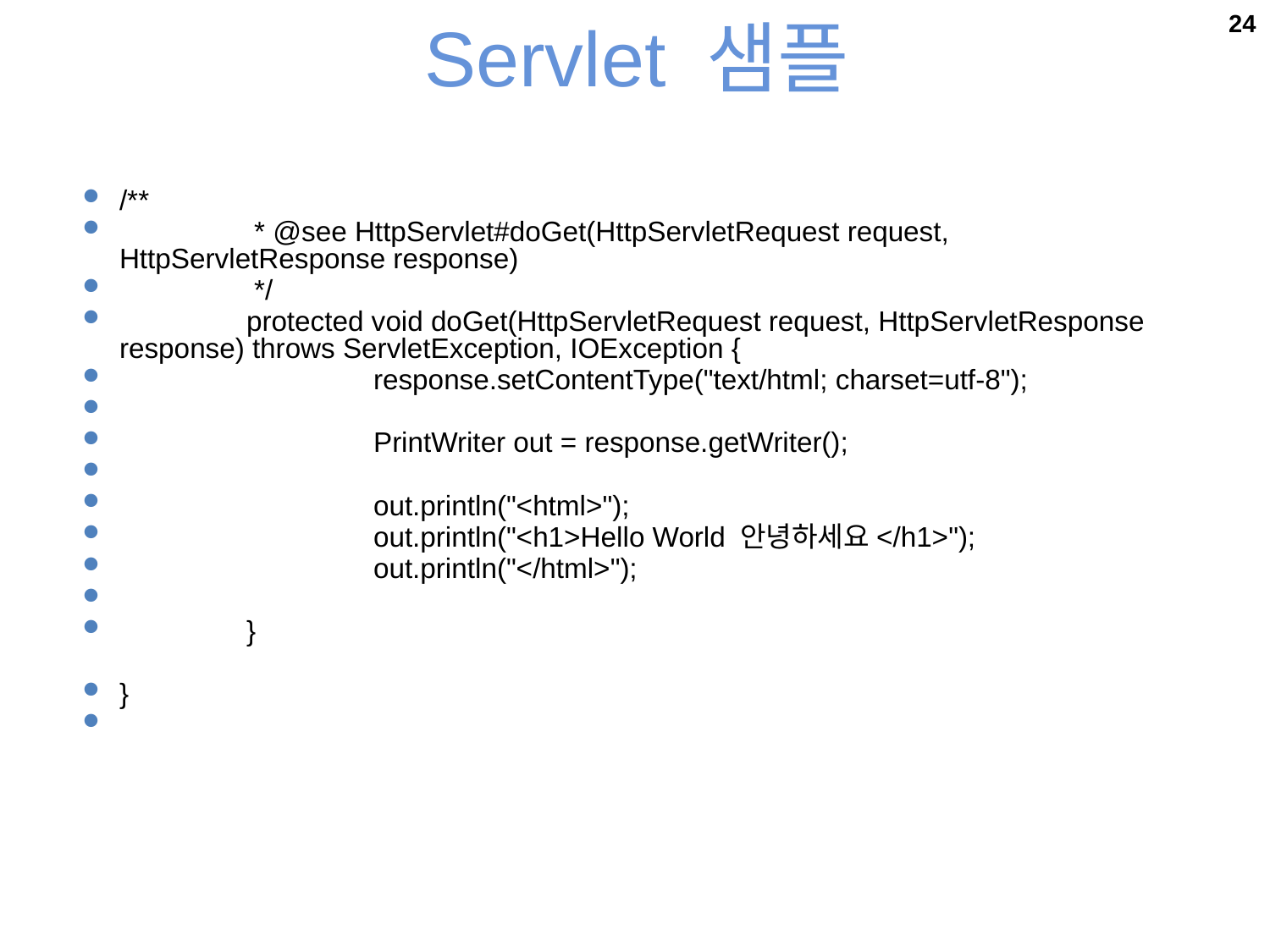

# Servlet 샘플
24
/**
	 * @see HttpServlet#doGet(HttpServletRequest request, HttpServletResponse response)
	 */
	protected void doGet(HttpServletRequest request, HttpServletResponse response) throws ServletException, IOException {
		response.setContentType("text/html; charset=utf-8");

		PrintWriter out = response.getWriter();

		out.println("<html>");
		out.println("<h1>Hello World 안녕하세요</h1>");
		out.println("</html>");

	}

}